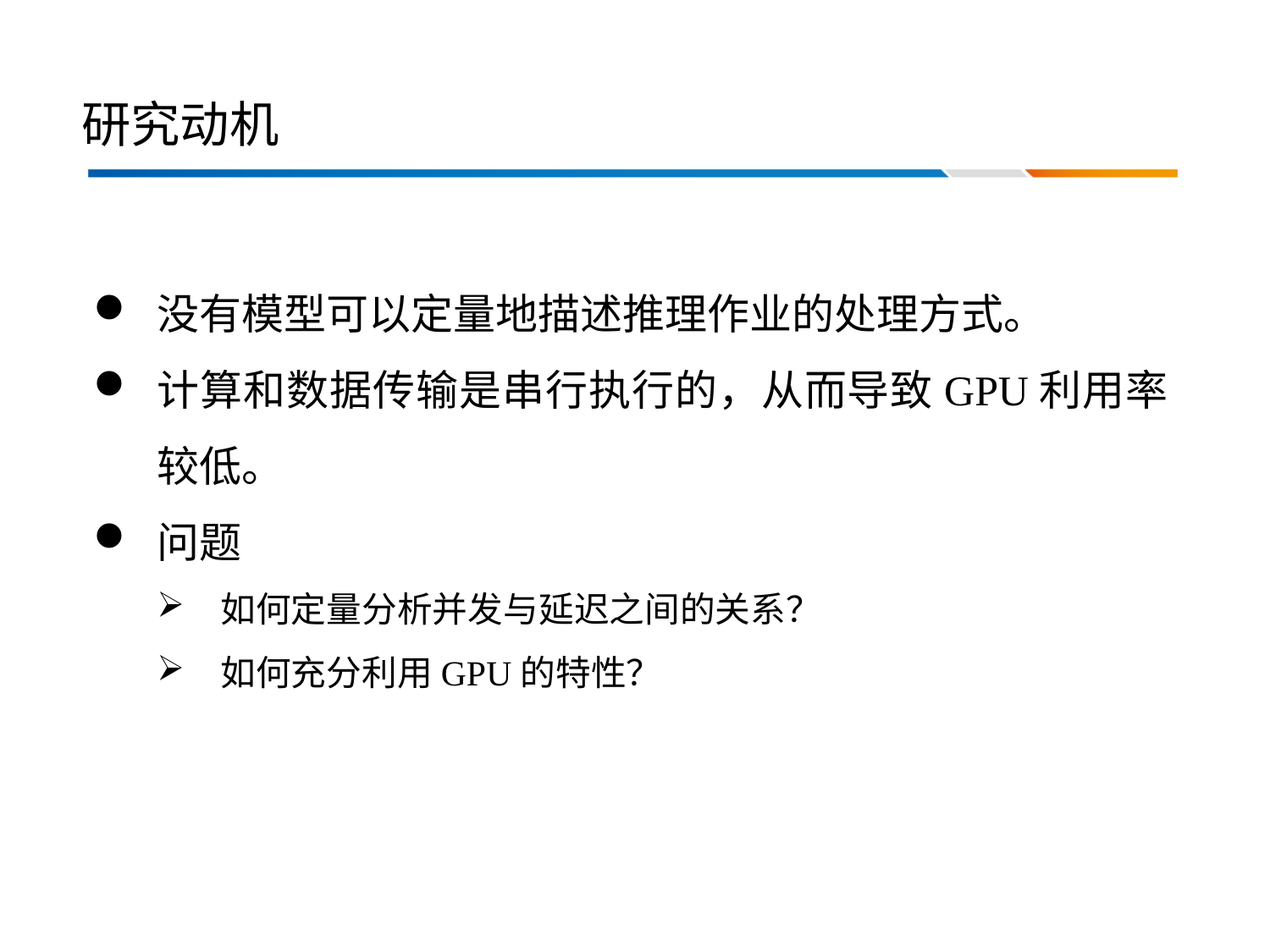

# 研究动机
没有模型可以定量地描述推理作业的处理方式。
计算和数据传输是串行执行的，从而导致GPU利用率较低。
问题
如何定量分析并发与延迟之间的关系？
如何充分利用GPU的特性？